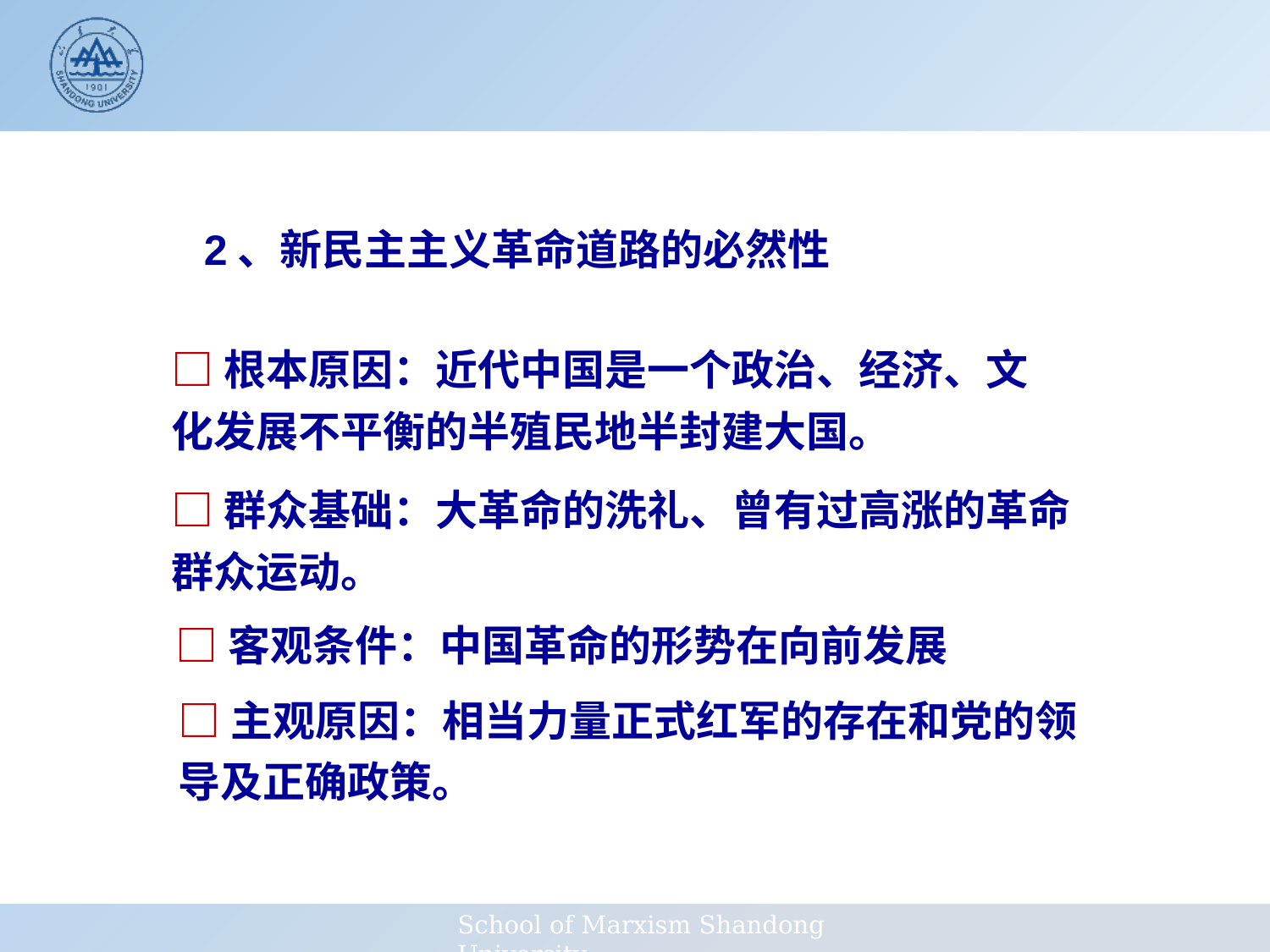

2、新民主主义革命道路的必然性
□根本原因：近代中国是一个政治、经济、文化发展不平衡的半殖民地半封建大国。
□群众基础：大革命的洗礼、曾有过高涨的革命群众运动。
□客观条件：中国革命的形势在向前发展
□主观原因：相当力量正式红军的存在和党的领导及正确政策。